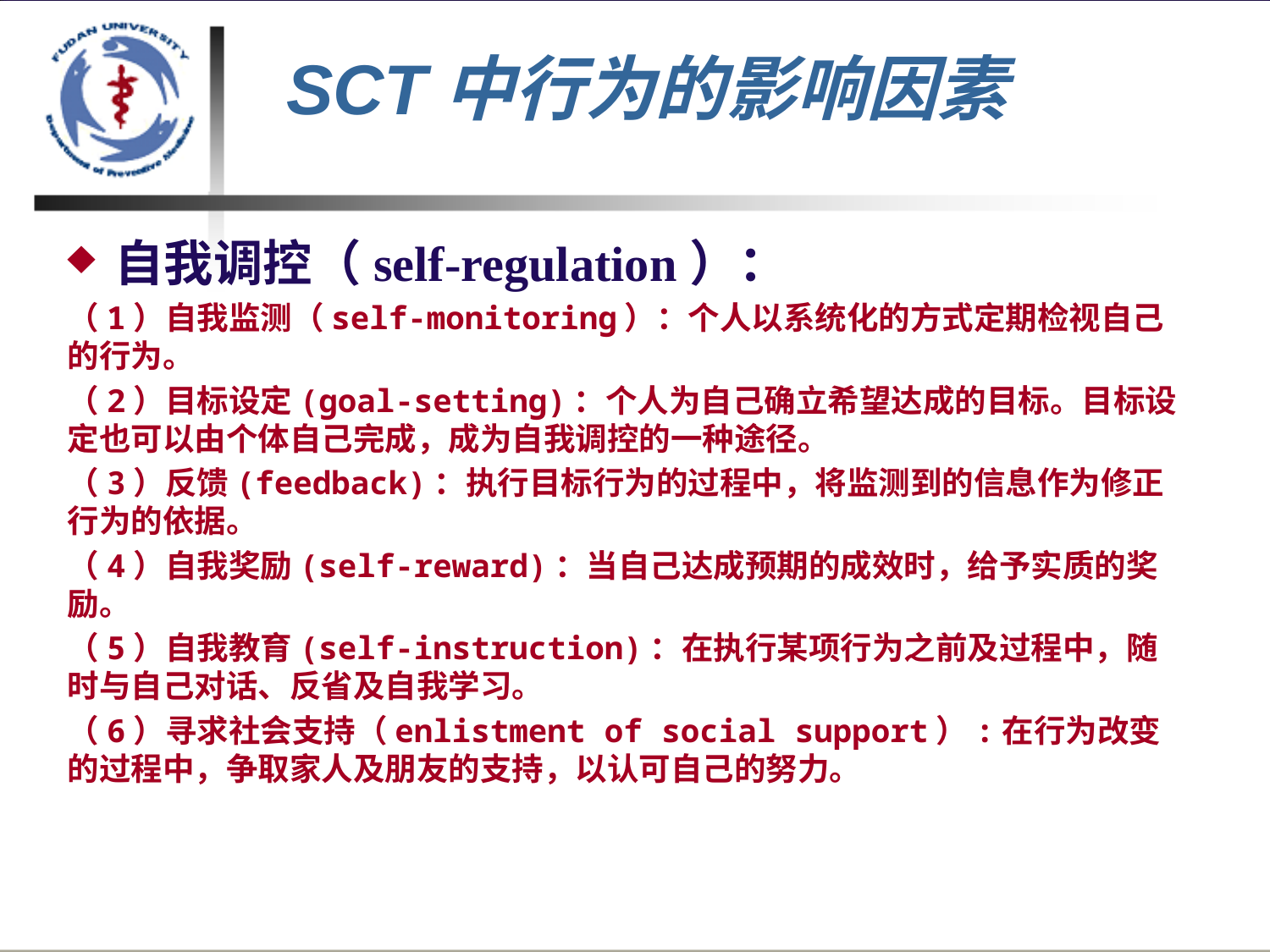

# SCT中行为的影响因素
自我调控（self-regulation）：
（1）自我监测（self-monitoring）：个人以系统化的方式定期检视自己的行为。
（2）目标设定(goal-setting)：个人为自己确立希望达成的目标。目标设定也可以由个体自己完成，成为自我调控的一种途径。
（3）反馈(feedback)：执行目标行为的过程中，将监测到的信息作为修正行为的依据。
（4）自我奖励(self-reward)：当自己达成预期的成效时，给予实质的奖励。
（5）自我教育(self-instruction)：在执行某项行为之前及过程中，随时与自己对话、反省及自我学习。
（6）寻求社会支持（enlistment of social support）:在行为改变的过程中，争取家人及朋友的支持，以认可自己的努力。